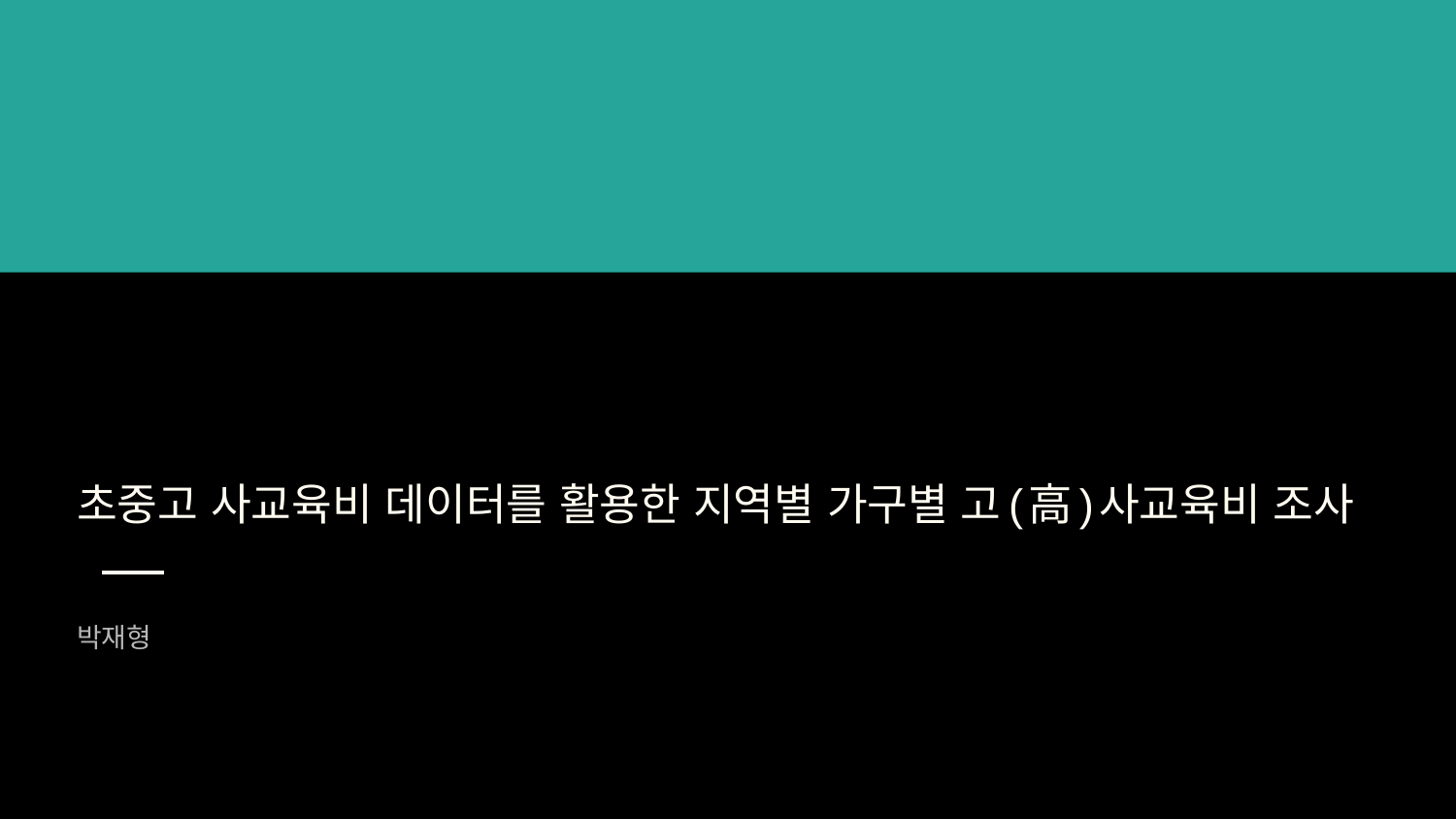

# 초중고 사교육비 데이터를 활용한 지역별 가구별 고(高)사교육비 조사
박재형